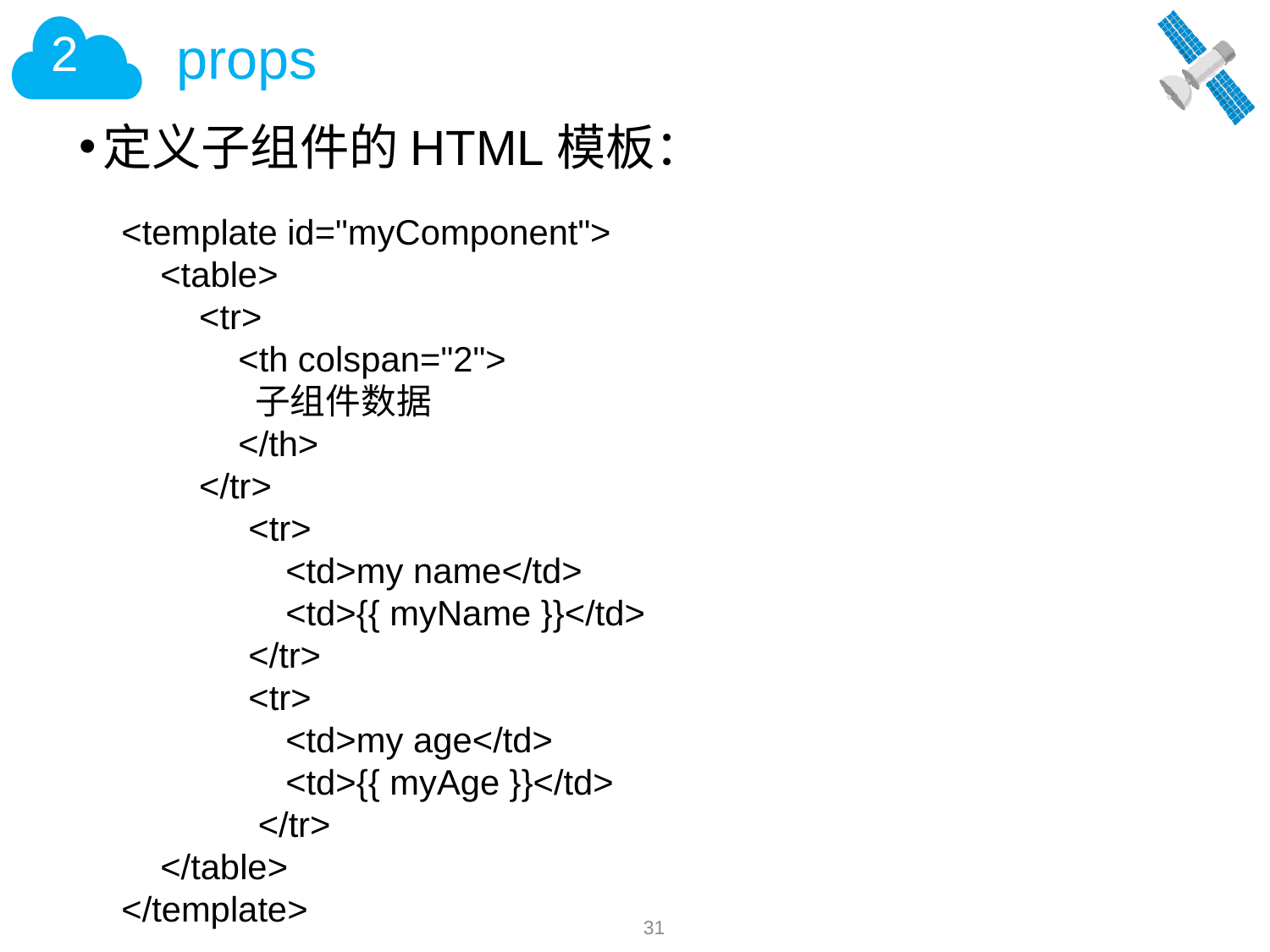

# props
定义子组件的HTML模板：
<template id="myComponent">
    <table>
        <tr>
            <th colspan="2">
                子组件数据
            </th>
        </tr>
	<tr>
            <td>my name</td>
            <td>{{ myName }}</td>
        	</tr>
        	<tr>
            <td>my age</td>
            <td>{{ myAge }}</td>
       	 </tr>
    </table>
</template>

31